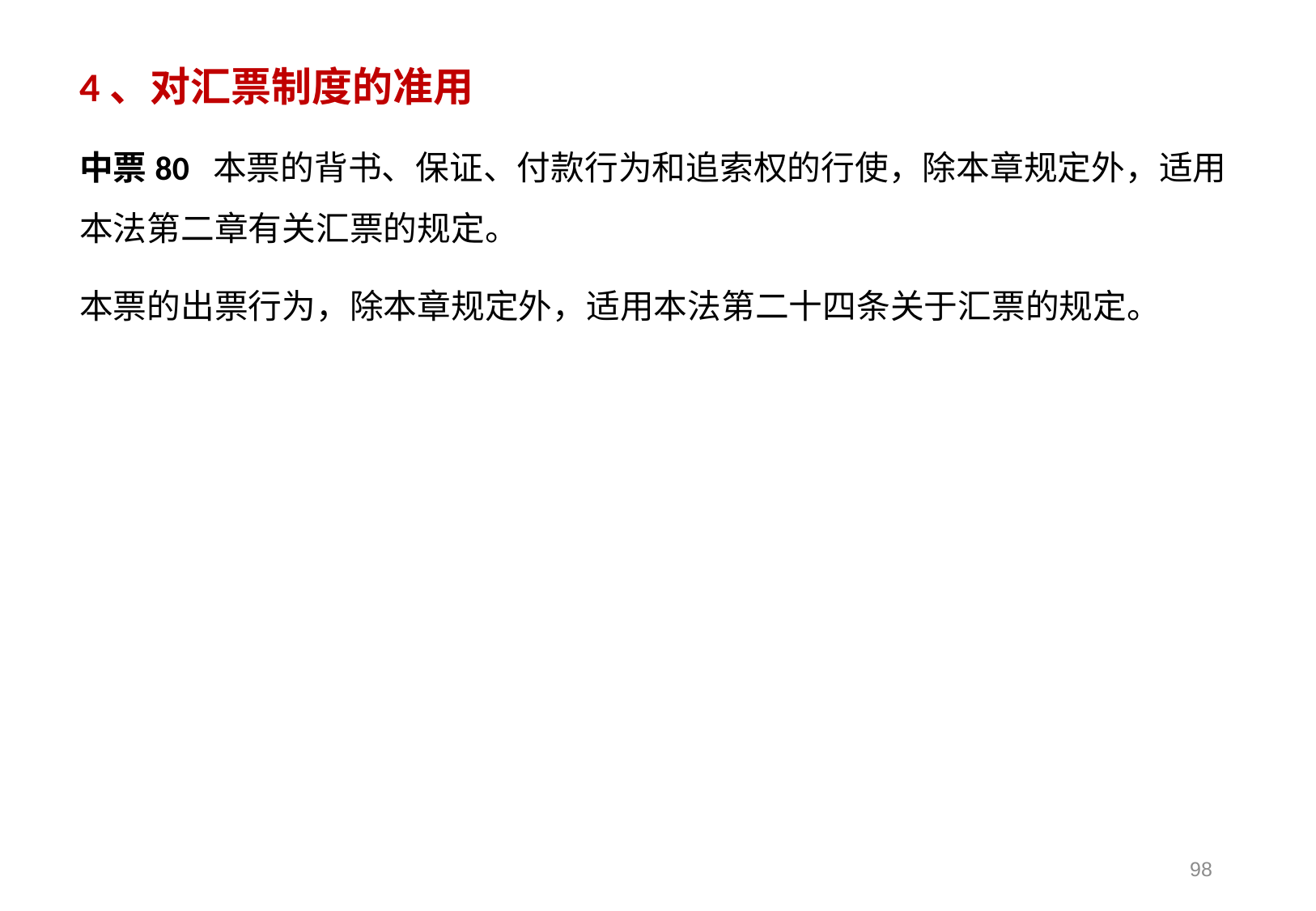

4、对汇票制度的准用
中票80  本票的背书、保证、付款行为和追索权的行使，除本章规定外，适用本法第二章有关汇票的规定。
本票的出票行为，除本章规定外，适用本法第二十四条关于汇票的规定。
98